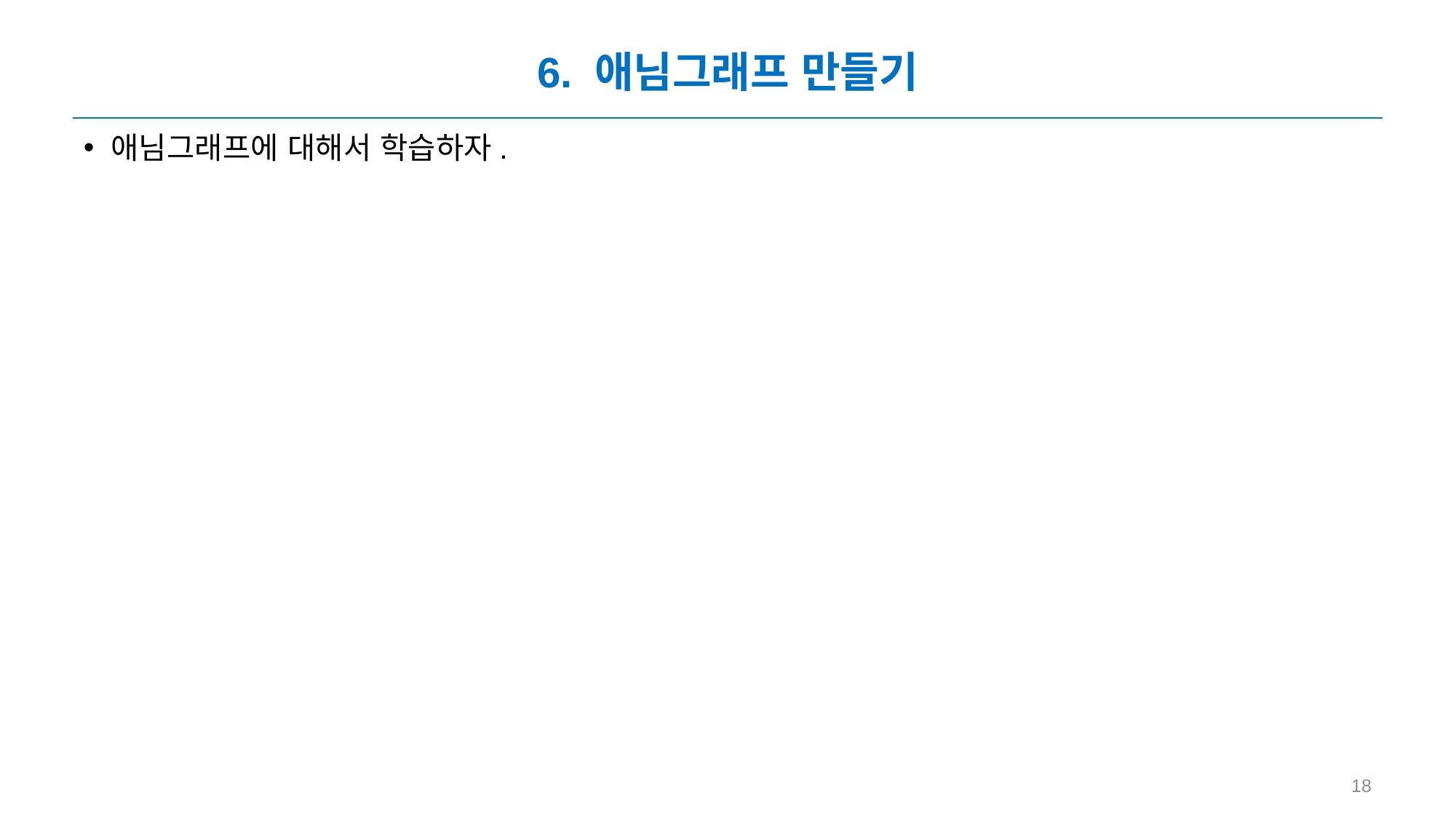

# 6. 애님그래프 만들기
애님그래프에 대해서 학습하자.

18